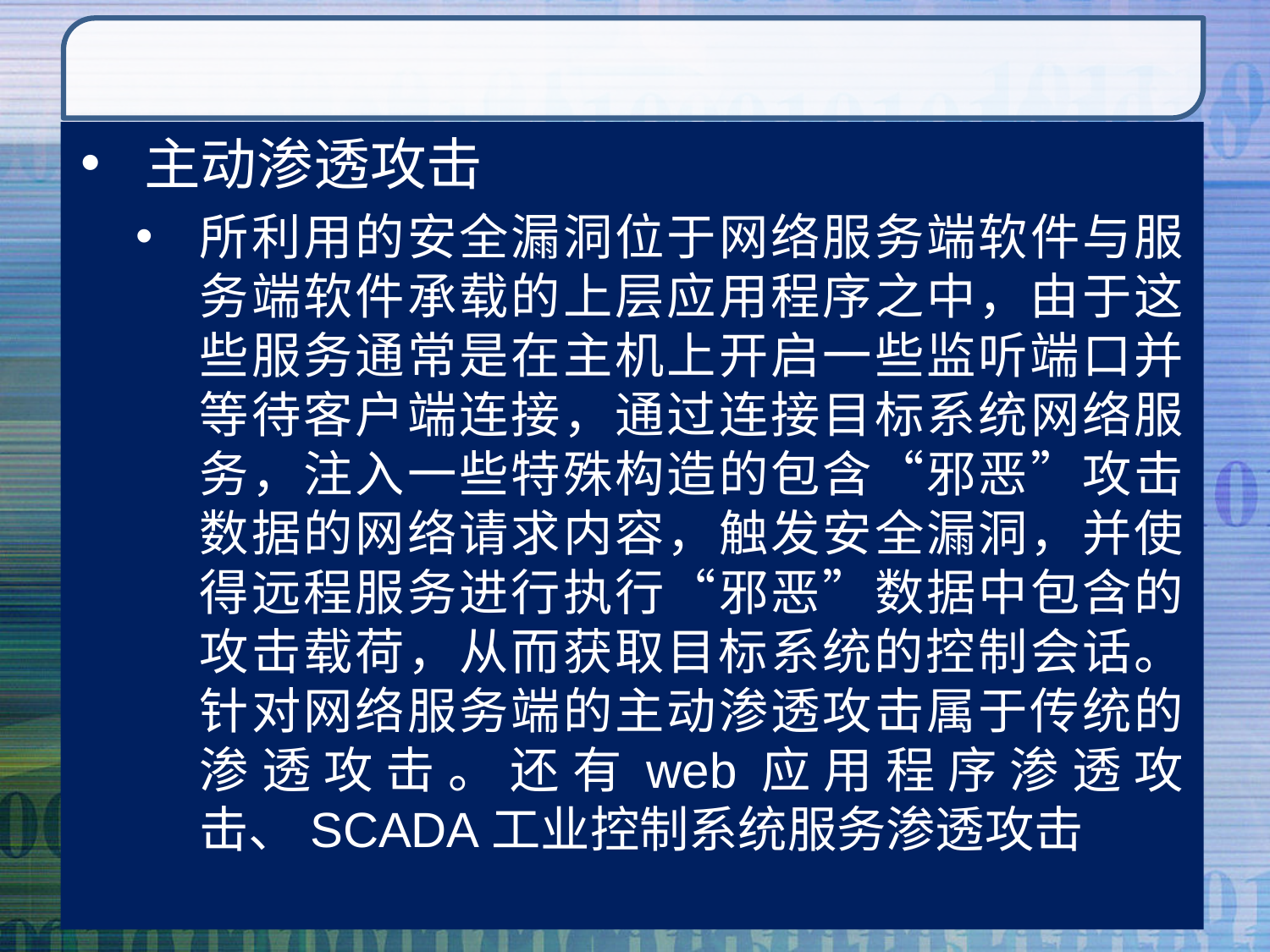

#
主动渗透攻击
所利用的安全漏洞位于网络服务端软件与服务端软件承载的上层应用程序之中，由于这些服务通常是在主机上开启一些监听端口并等待客户端连接，通过连接目标系统网络服务，注入一些特殊构造的包含“邪恶”攻击数据的网络请求内容，触发安全漏洞，并使得远程服务进行执行“邪恶”数据中包含的攻击载荷，从而获取目标系统的控制会话。针对网络服务端的主动渗透攻击属于传统的渗透攻击。还有web应用程序渗透攻击、SCADA工业控制系统服务渗透攻击